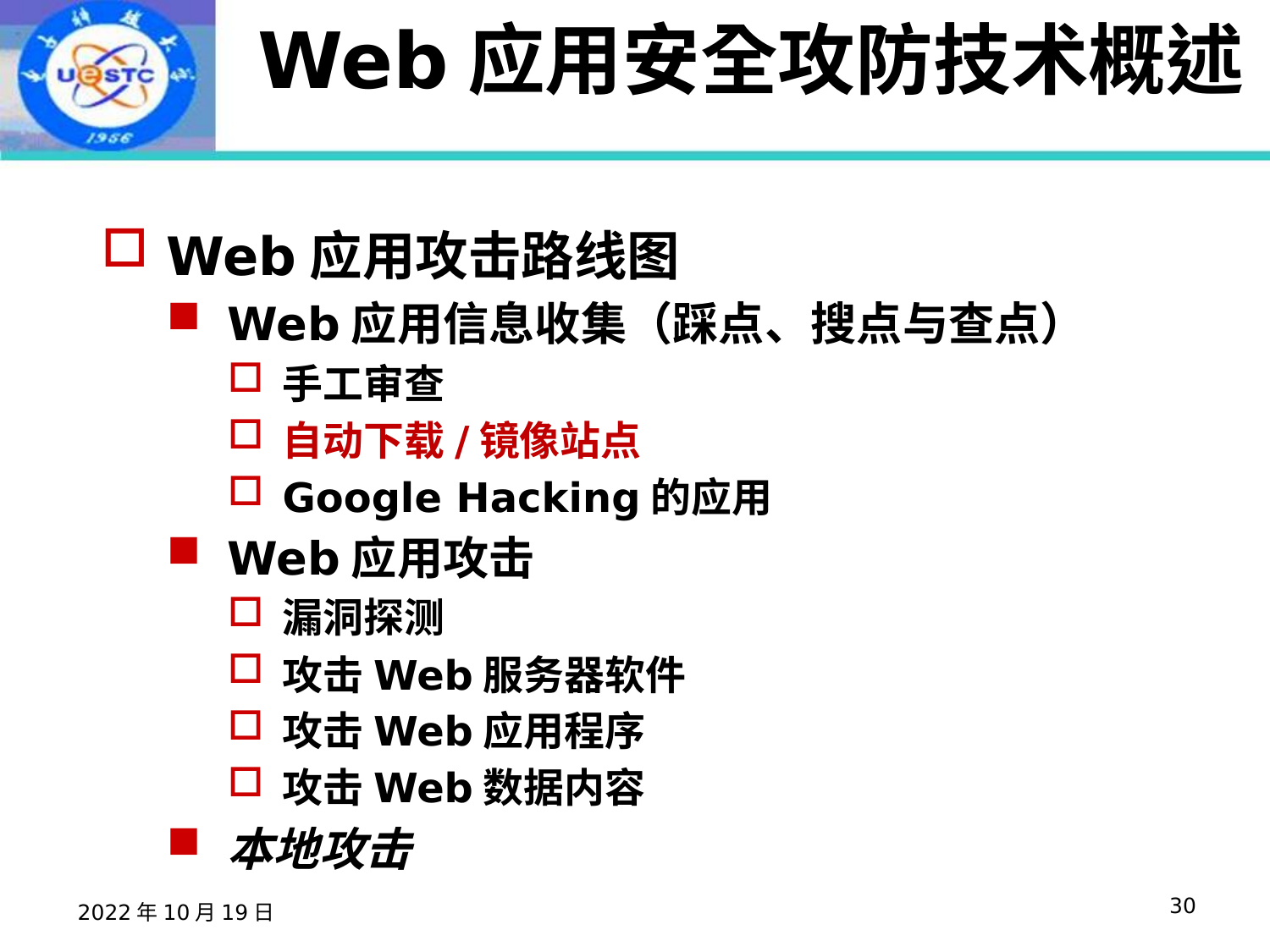

# Web应用安全攻防技术概述
Web应用攻击路线图
Web应用信息收集（踩点、搜点与查点）
手工审查
自动下载/镜像站点
Google Hacking的应用
Web应用攻击
漏洞探测
攻击Web服务器软件
攻击Web应用程序
攻击Web数据内容
本地攻击
30
2022年10月19日